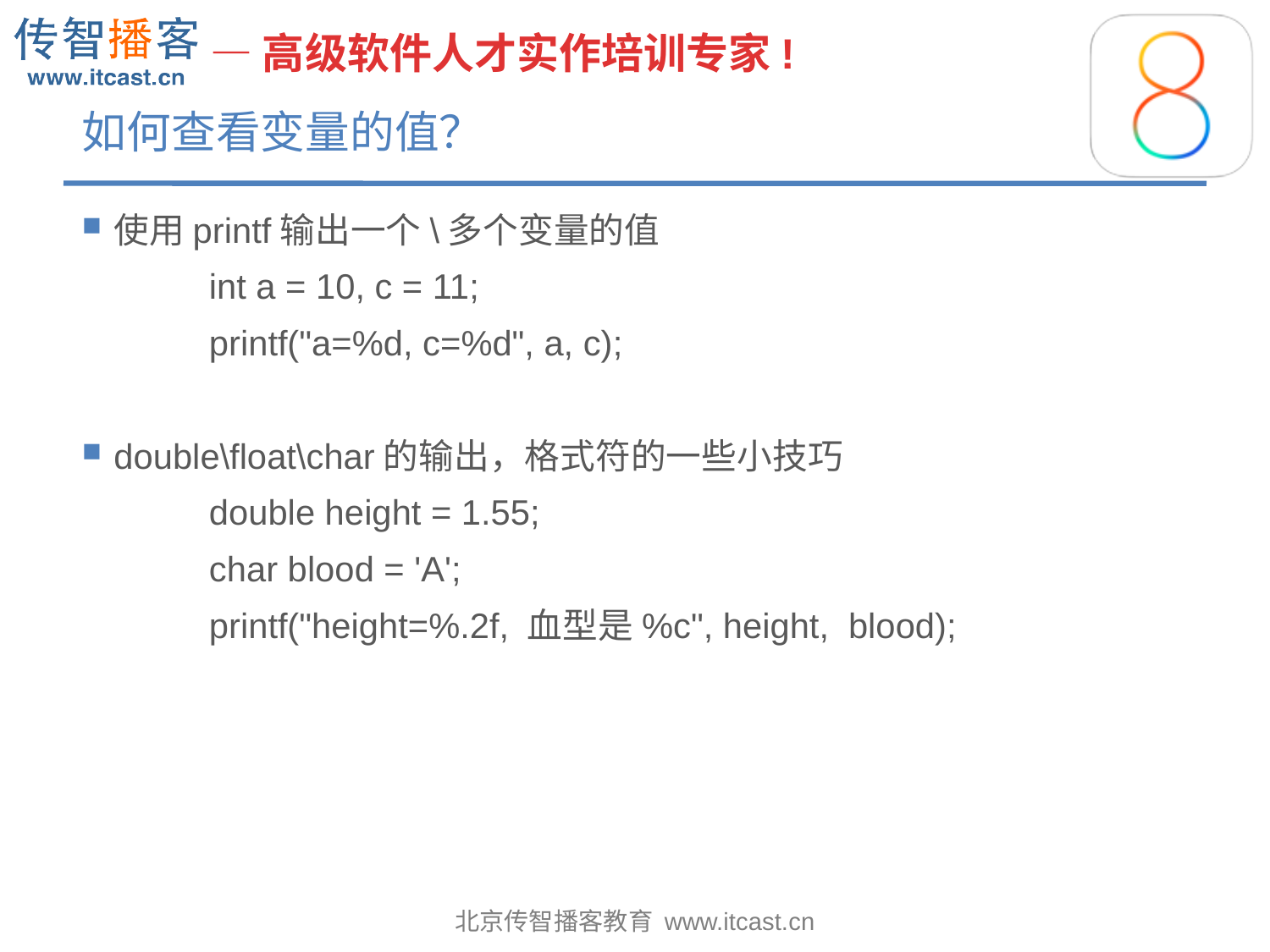

# 如何查看变量的值？
使用printf输出一个\多个变量的值
	int a = 10, c = 11;
	printf("a=%d, c=%d", a, c);

double\float\char的输出，格式符的一些小技巧
	double height = 1.55;
	char blood = 'A';
	printf("height=%.2f, 血型是%c", height,  blood);